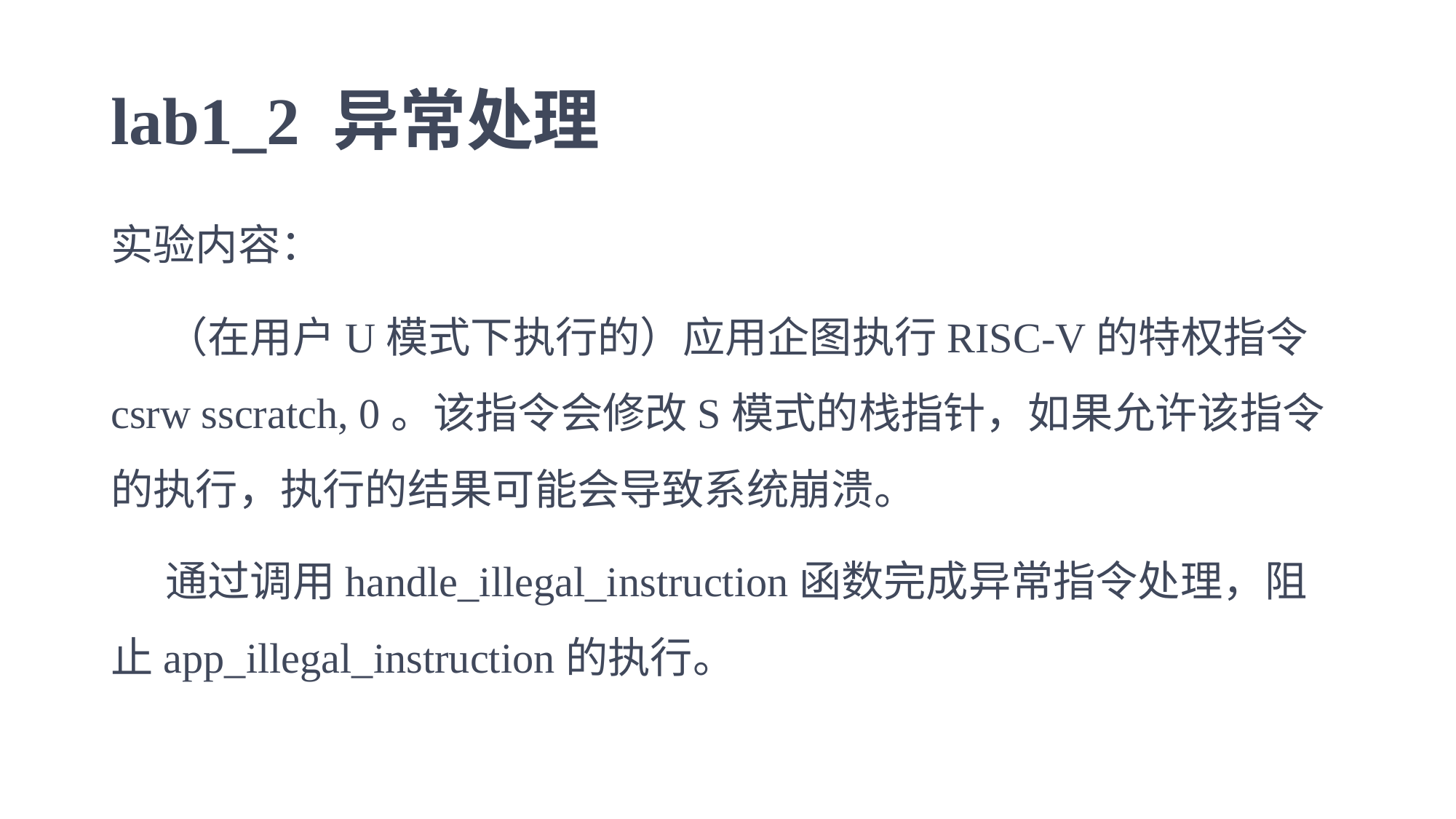

# lab1_2 异常处理
实验内容：
（在用户U模式下执行的）应用企图执行RISC-V的特权指令csrw sscratch, 0。该指令会修改S模式的栈指针，如果允许该指令的执行，执行的结果可能会导致系统崩溃。
通过调用handle_illegal_instruction函数完成异常指令处理，阻止app_illegal_instruction的执行。